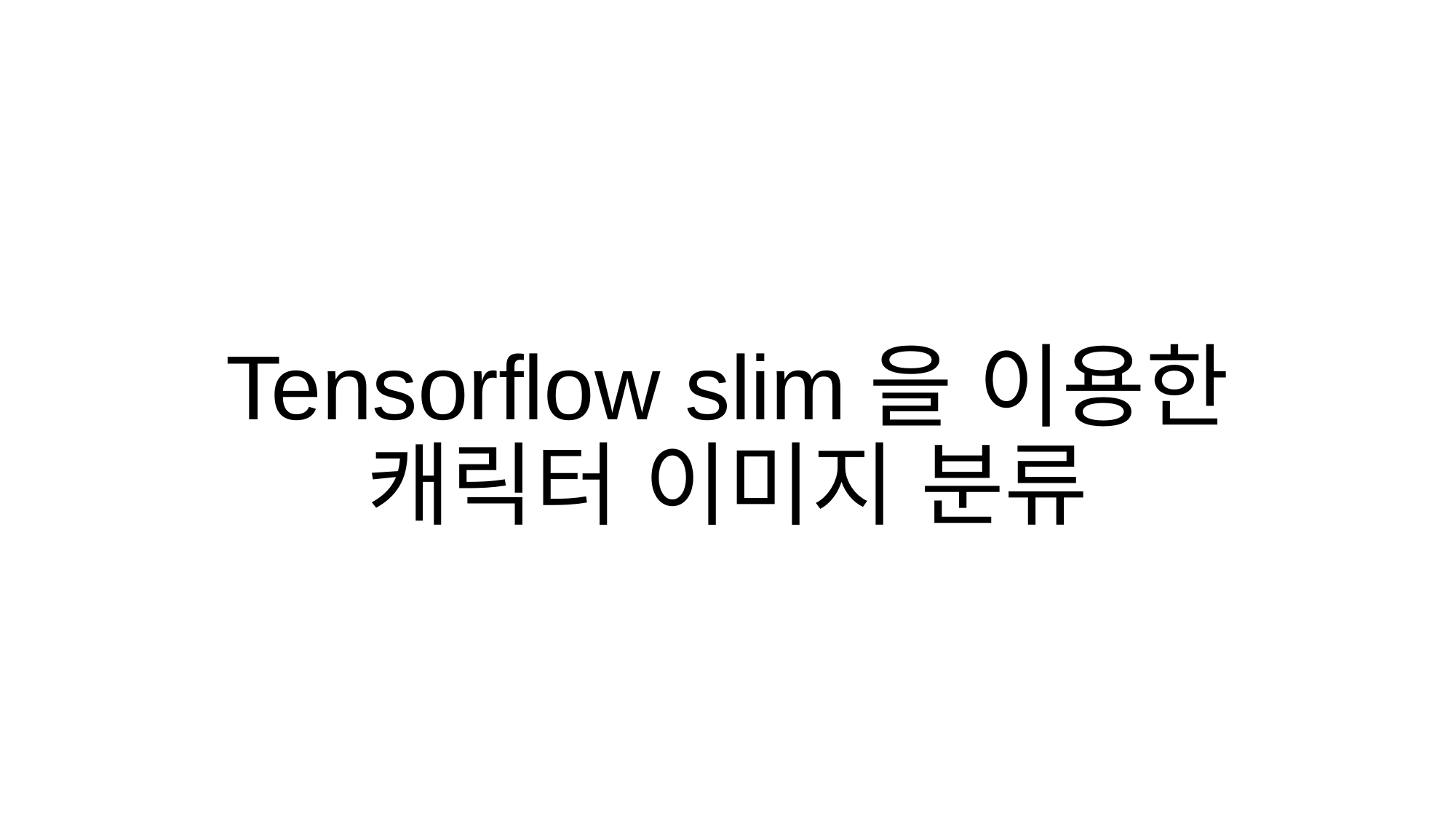

# Tensorflow slim을 이용한 캐릭터 이미지 분류